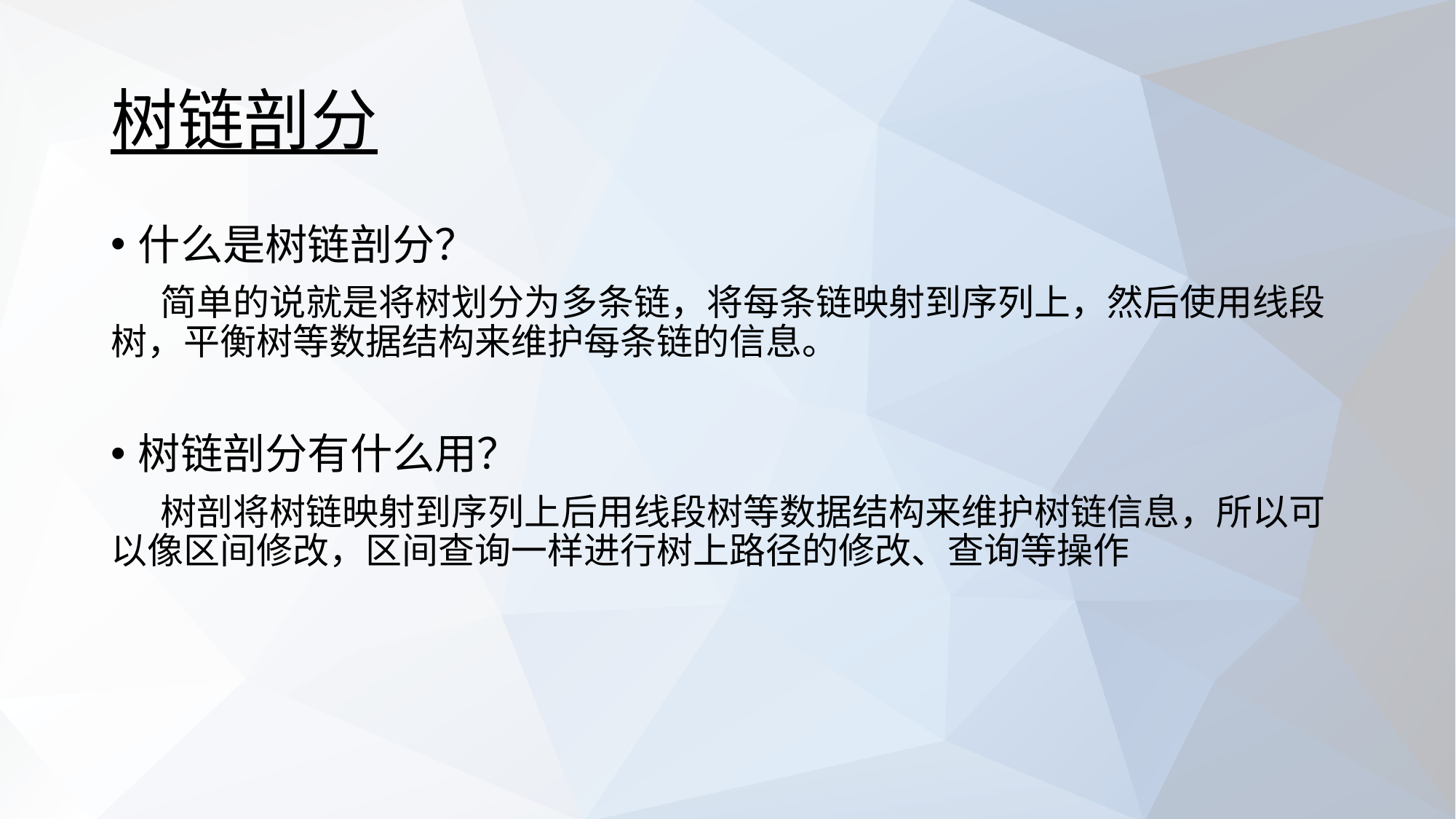

# 树链剖分
什么是树链剖分？
     简单的说就是将树划分为多条链，将每条链映射到序列上，然后使用线段树，平衡树等数据结构来维护每条链的信息。

树链剖分有什么用？
     树剖将树链映射到序列上后用线段树等数据结构来维护树链信息，所以可以像区间修改，区间查询一样进行树上路径的修改、查询等操作